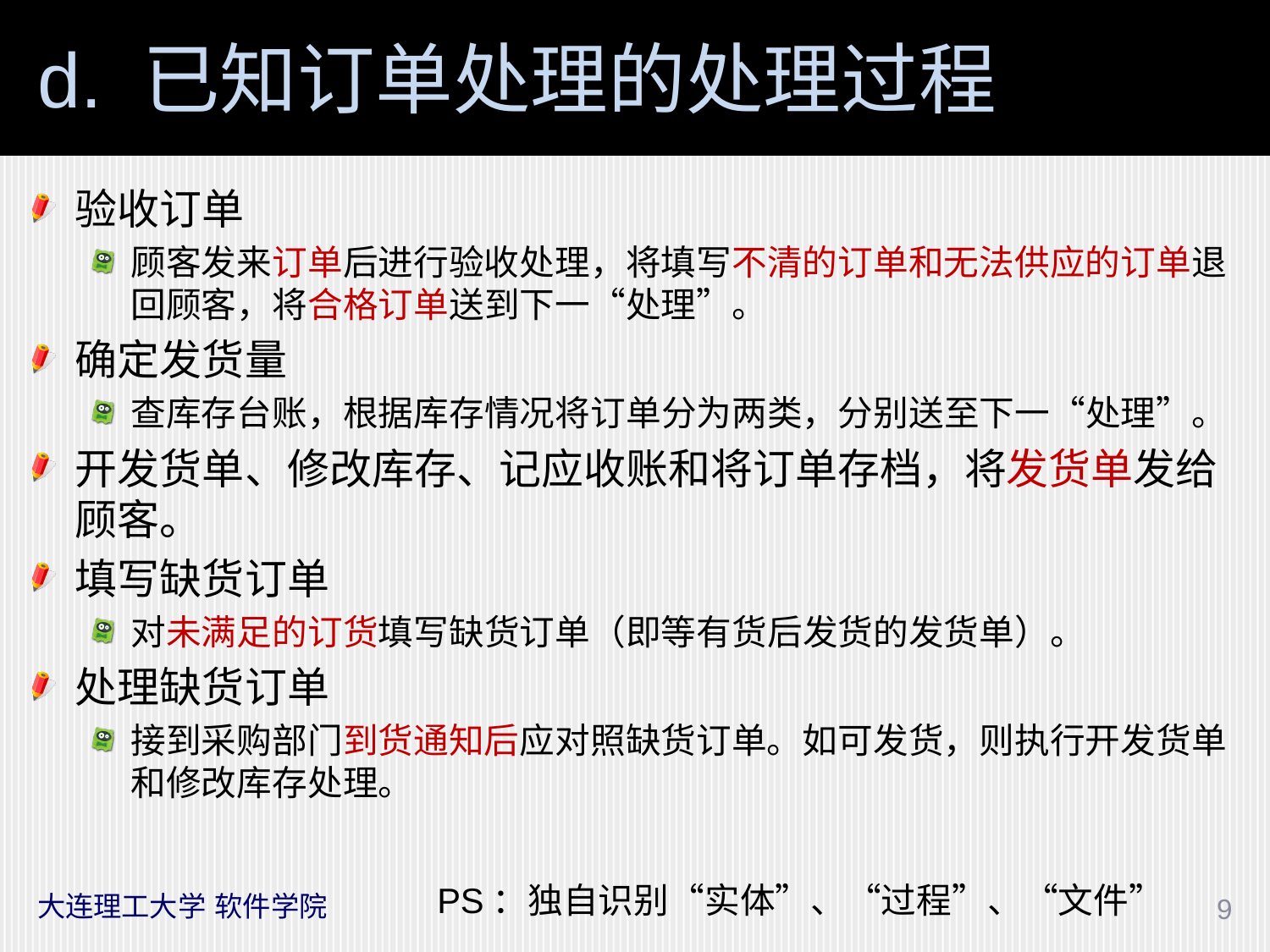

# d. 已知订单处理的处理过程
验收订单
顾客发来订单后进行验收处理，将填写不清的订单和无法供应的订单退回顾客，将合格订单送到下一“处理”。
确定发货量
查库存台账，根据库存情况将订单分为两类，分别送至下一“处理”。
开发货单、修改库存、记应收账和将订单存档，将发货单发给顾客。
填写缺货订单
对未满足的订货填写缺货订单（即等有货后发货的发货单）。
处理缺货订单
接到采购部门到货通知后应对照缺货订单。如可发货，则执行开发货单和修改库存处理。
PS：独自识别“实体”、“过程”、“文件”
大连理工大学 软件学院
9